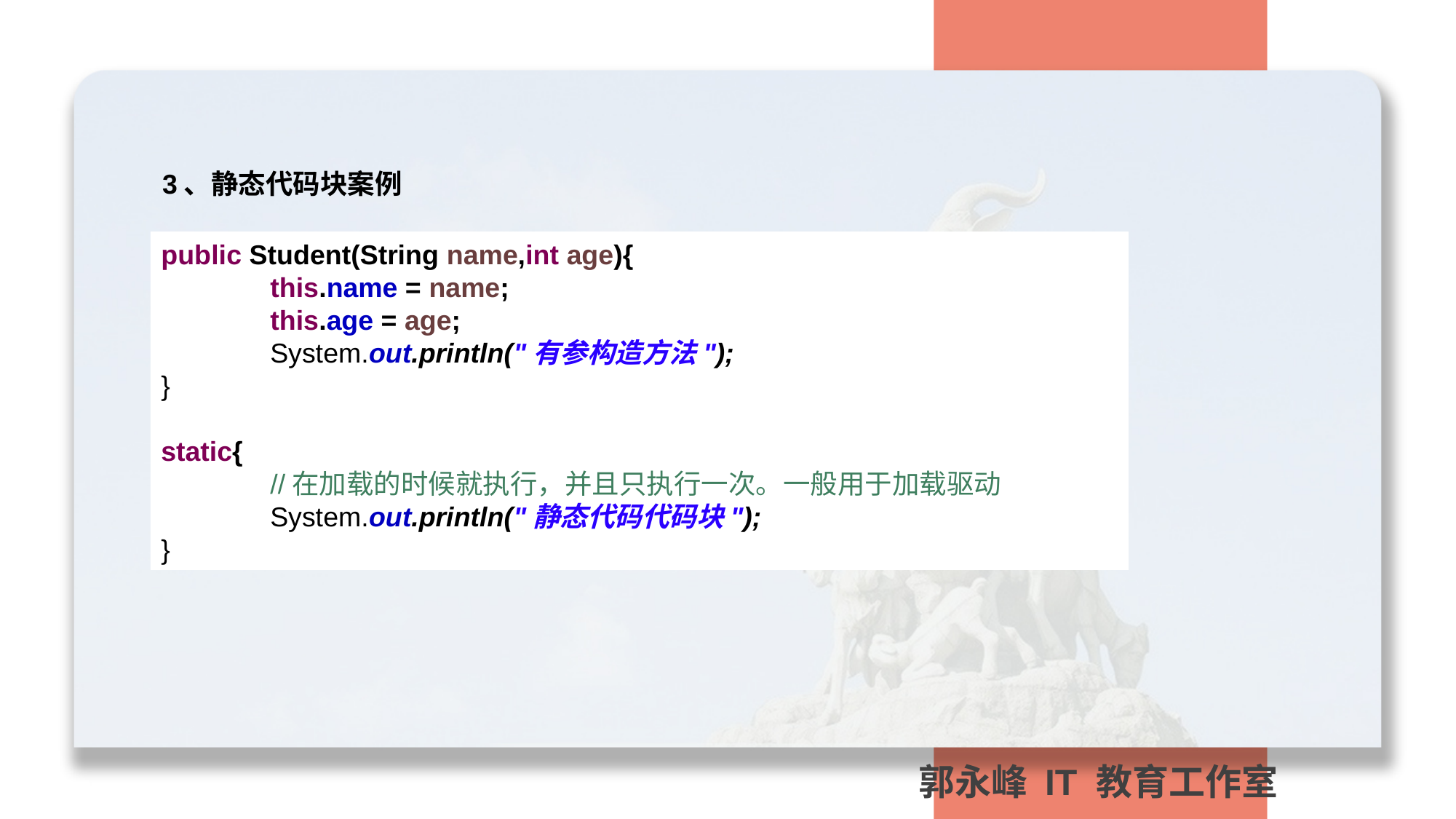

3、静态代码块案例
public Student(String name,int age){
	this.name = name;
	this.age = age;
	System.out.println("有参构造方法");
}

static{
	//在加载的时候就执行，并且只执行一次。一般用于加载驱动
	System.out.println("静态代码代码块");
}